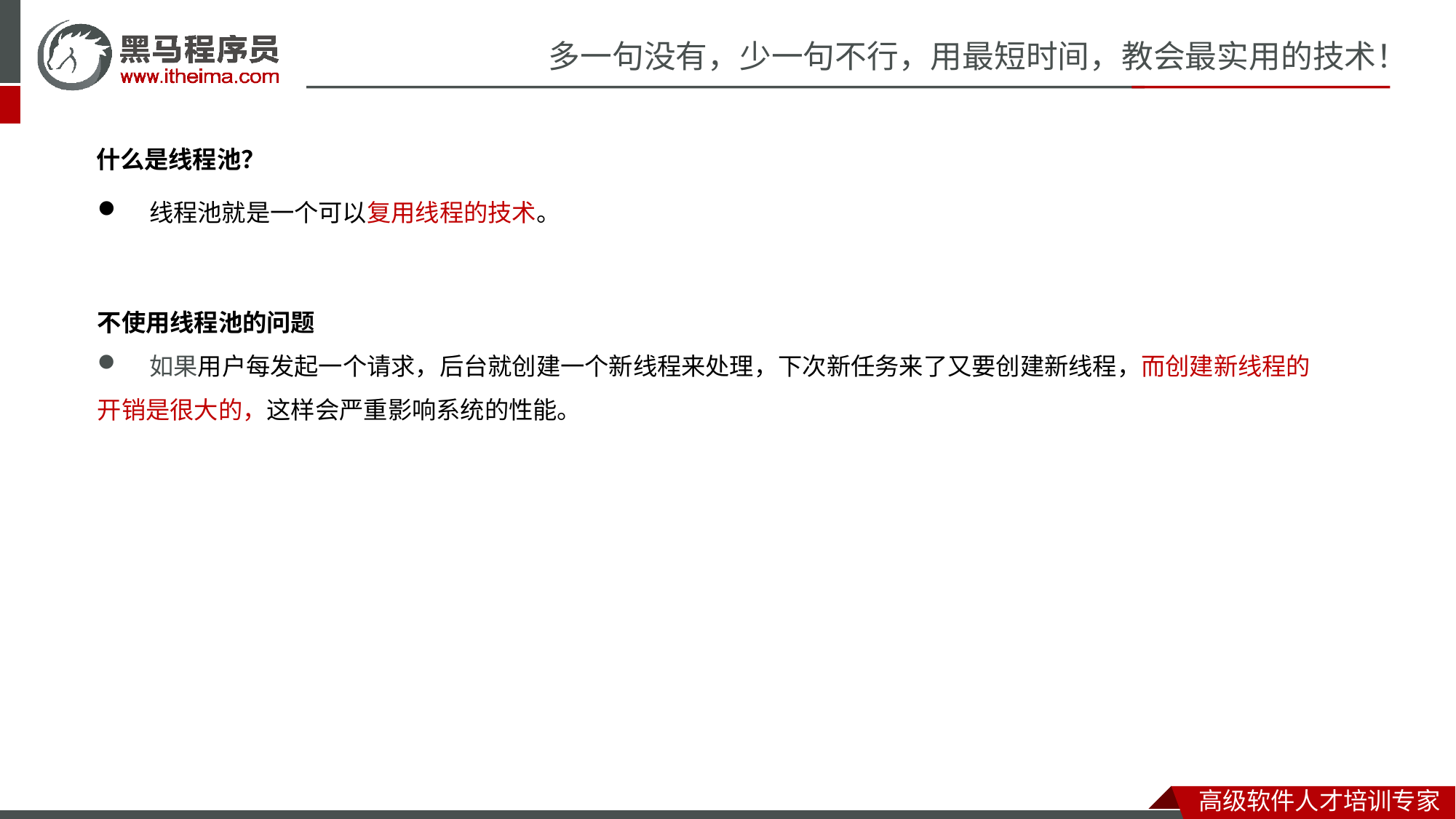

什么是线程池？
    线程池就是一个可以复用线程的技术。

不使用线程池的问题
    如果用户每发起一个请求，后台就创建一个新线程来处理，下次新任务来了又要创建新线程，而创建新线程的开销是很大的，这样会严重影响系统的性能。